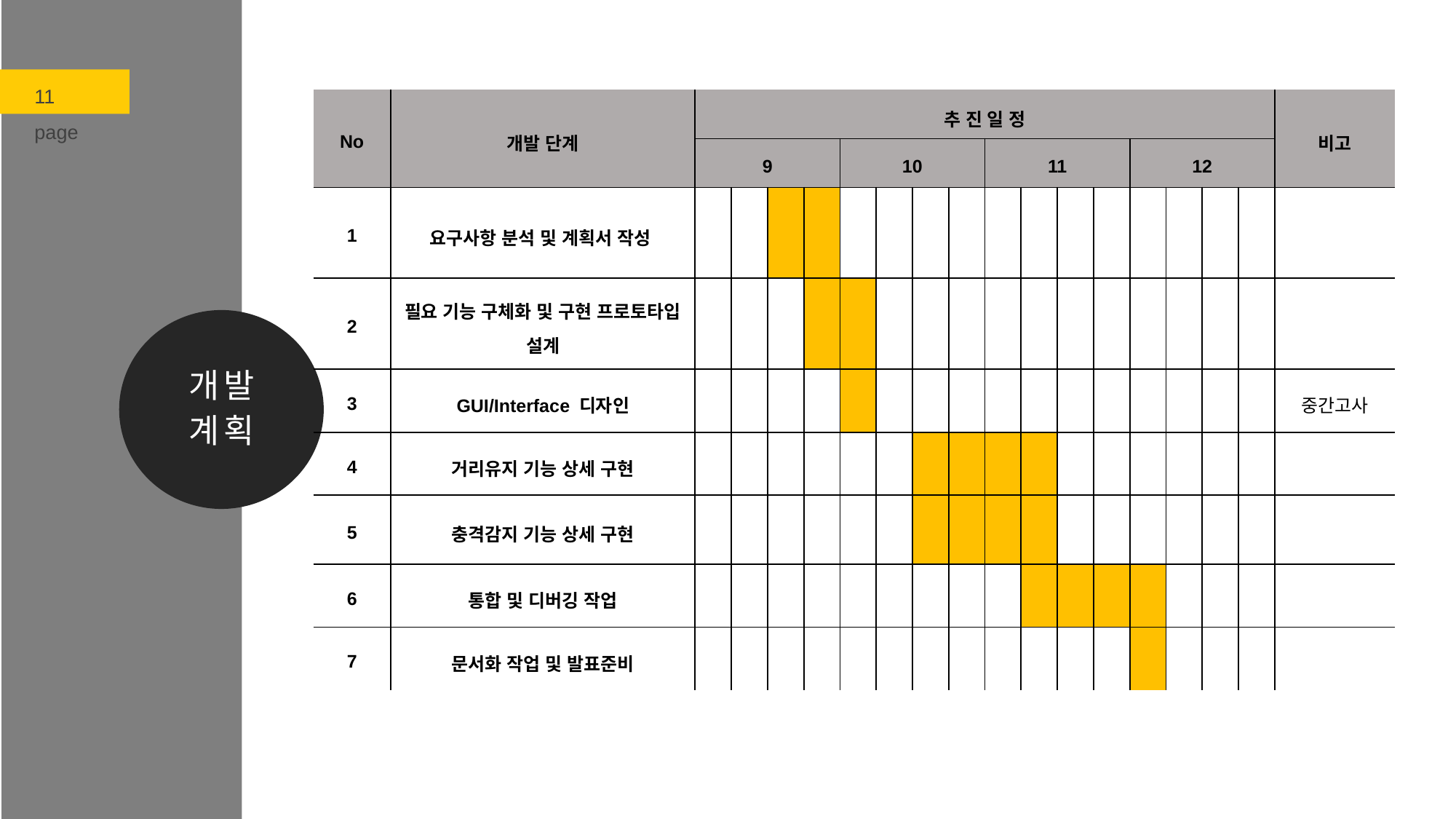

11
page

| No | 개발 단계 | 추 진 일 정 |  |  |  |  |  |  |  |  |  |  |  |  |  |  |  | 비고 |
| --- | --- | --- | --- | --- | --- | --- | --- | --- | --- | --- | --- | --- | --- | --- | --- | --- | --- | --- |
|  |  | 9 |  |  |  | 10 |  |  |  | 11 |  |  |  | 12 |  |  |  |  |
| 1 | 요구사항 분석 및 계획서 작성 |  |  |  |  |  |  |  |  |  |  |  |  |  |  |  |  |  |
| 2 | 필요 기능 구체화 및 구현 프로토타입 설계 |  |  |  |  |  |  |  |  |  |  |  |  |  |  |  |  |  |
| 3 | GUI/Interface 디자인 |  |  |  |  |  |  |  |  |  |  |  |  |  |  |  |  | 중간고사 |
| 4 | 거리유지 기능 상세 구현 |  |  |  |  |  |  |  |  |  |  |  |  |  |  |  |  |  |
| 5 | 충격감지 기능 상세 구현 |  |  |  |  |  |  |  |  |  |  |  |  |  |  |  |  |  |
| 6 | 통합 및 디버깅 작업 |  |  |  |  |  |  |  |  |  |  |  |  |  |  |  |  |  |
| 7 | 문서화 작업 및 발표준비 |  |  |  |  |  |  |  |  |  |  |  |  |  |  |  |  |  |
개발
계획